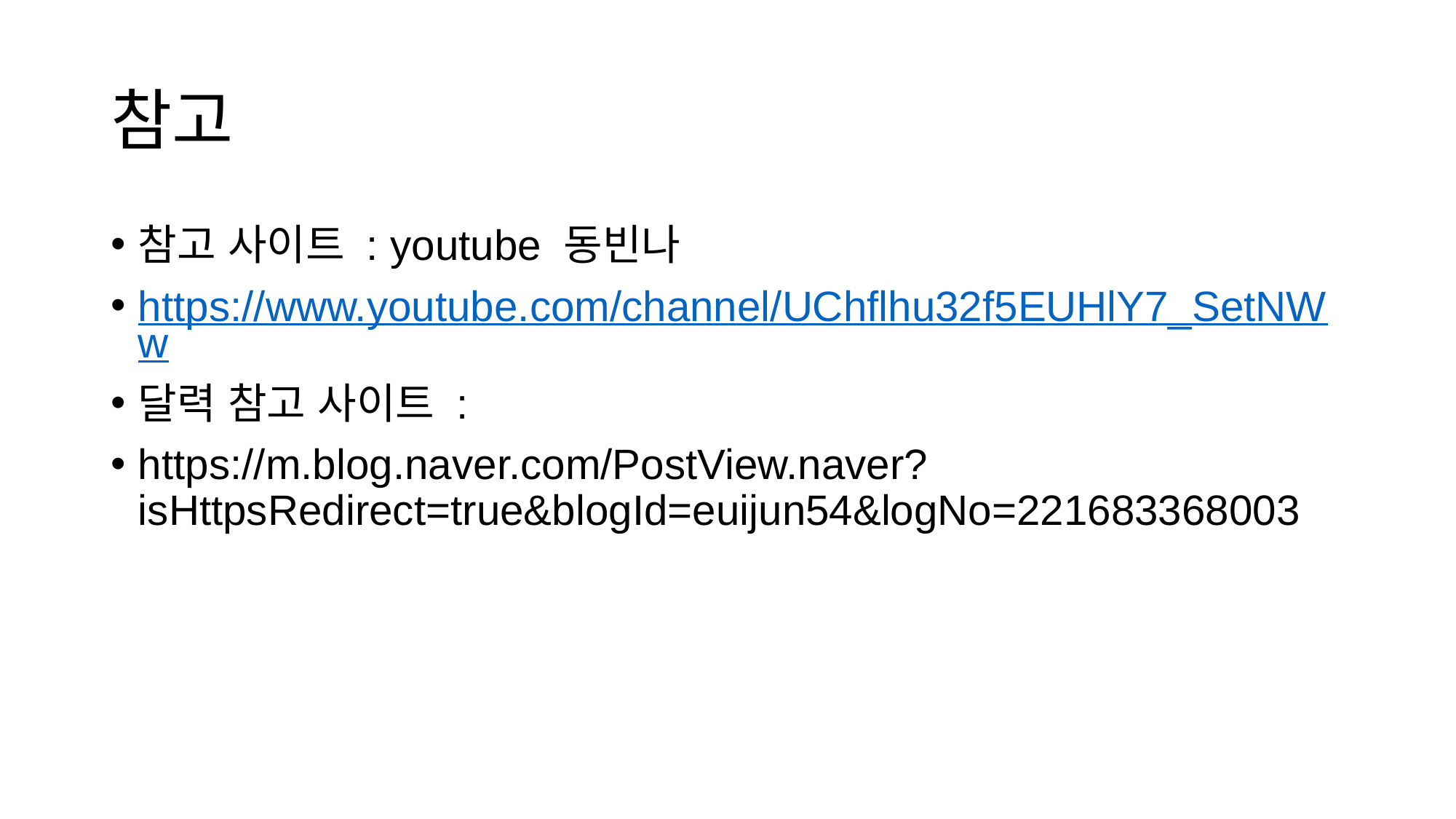

# 참고
참고 사이트 : youtube 동빈나
https://www.youtube.com/channel/UChflhu32f5EUHlY7_SetNWw
달력 참고 사이트 :
https://m.blog.naver.com/PostView.naver?isHttpsRedirect=true&blogId=euijun54&logNo=221683368003